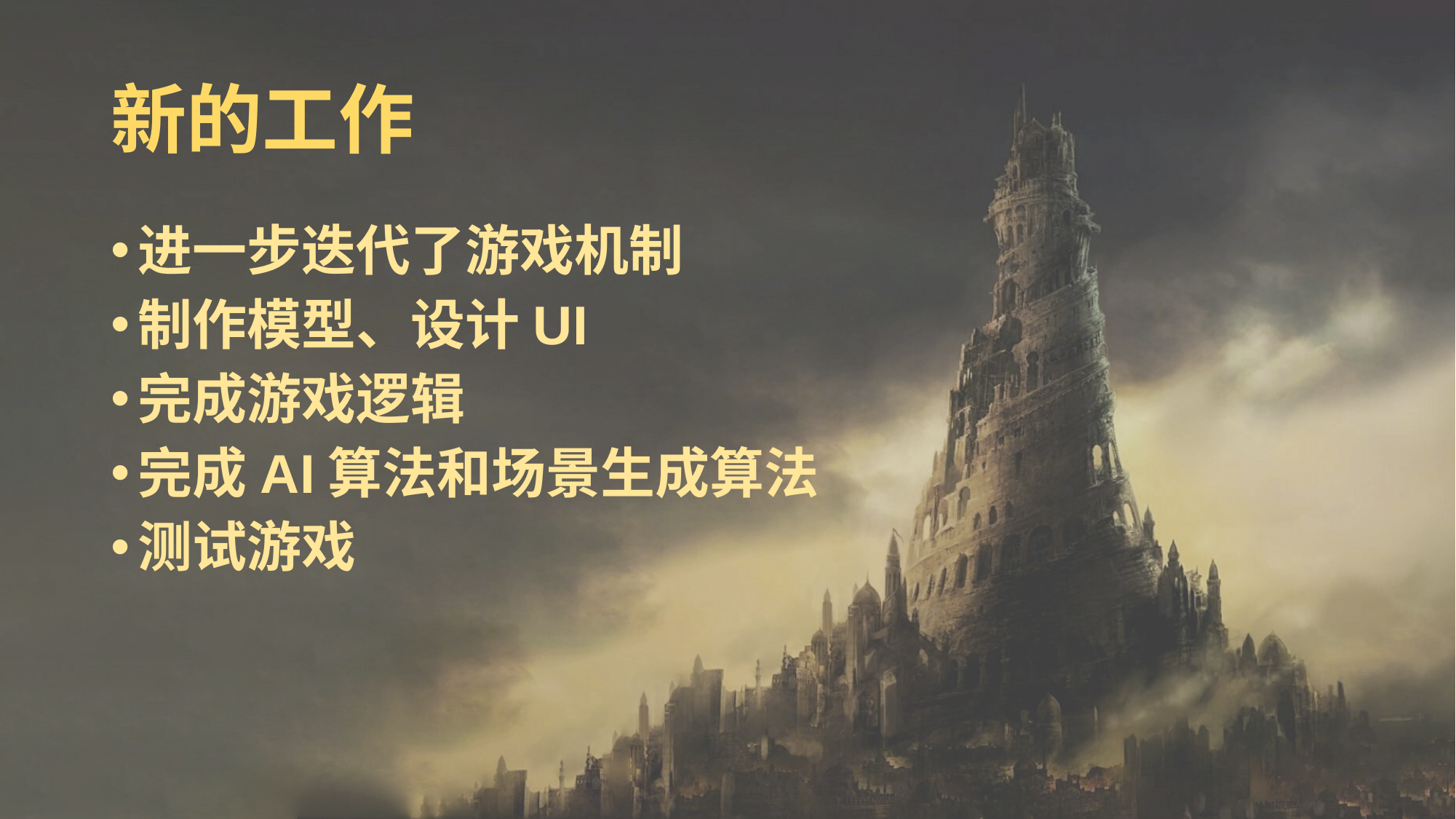

# 新的工作
进一步迭代了游戏机制
制作模型、设计UI
完成游戏逻辑
完成AI算法和场景生成算法
测试游戏